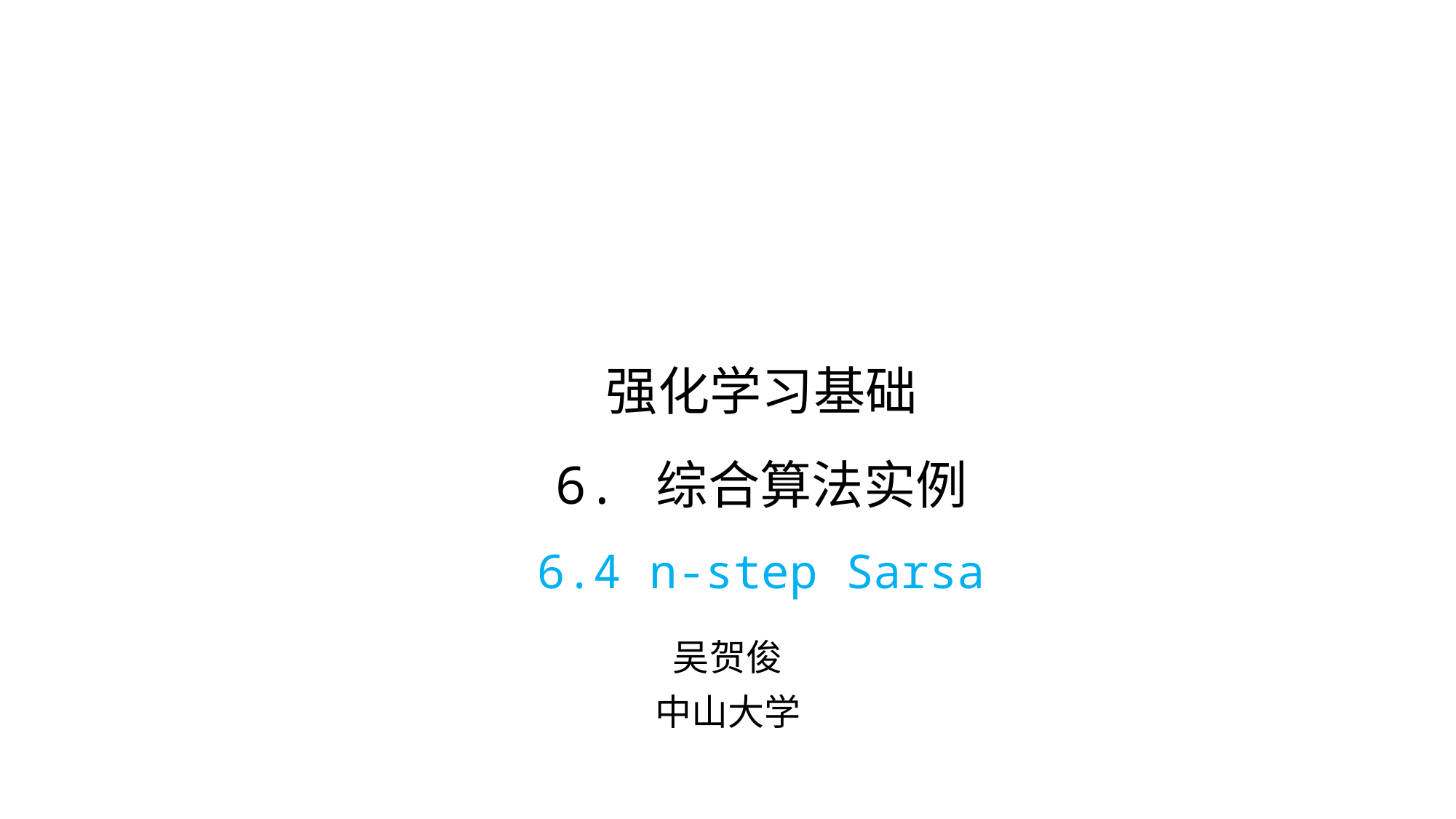

# 强化学习基础 6. 综合算法实例 6.4 n-step Sarsa
吴贺俊
中山大学